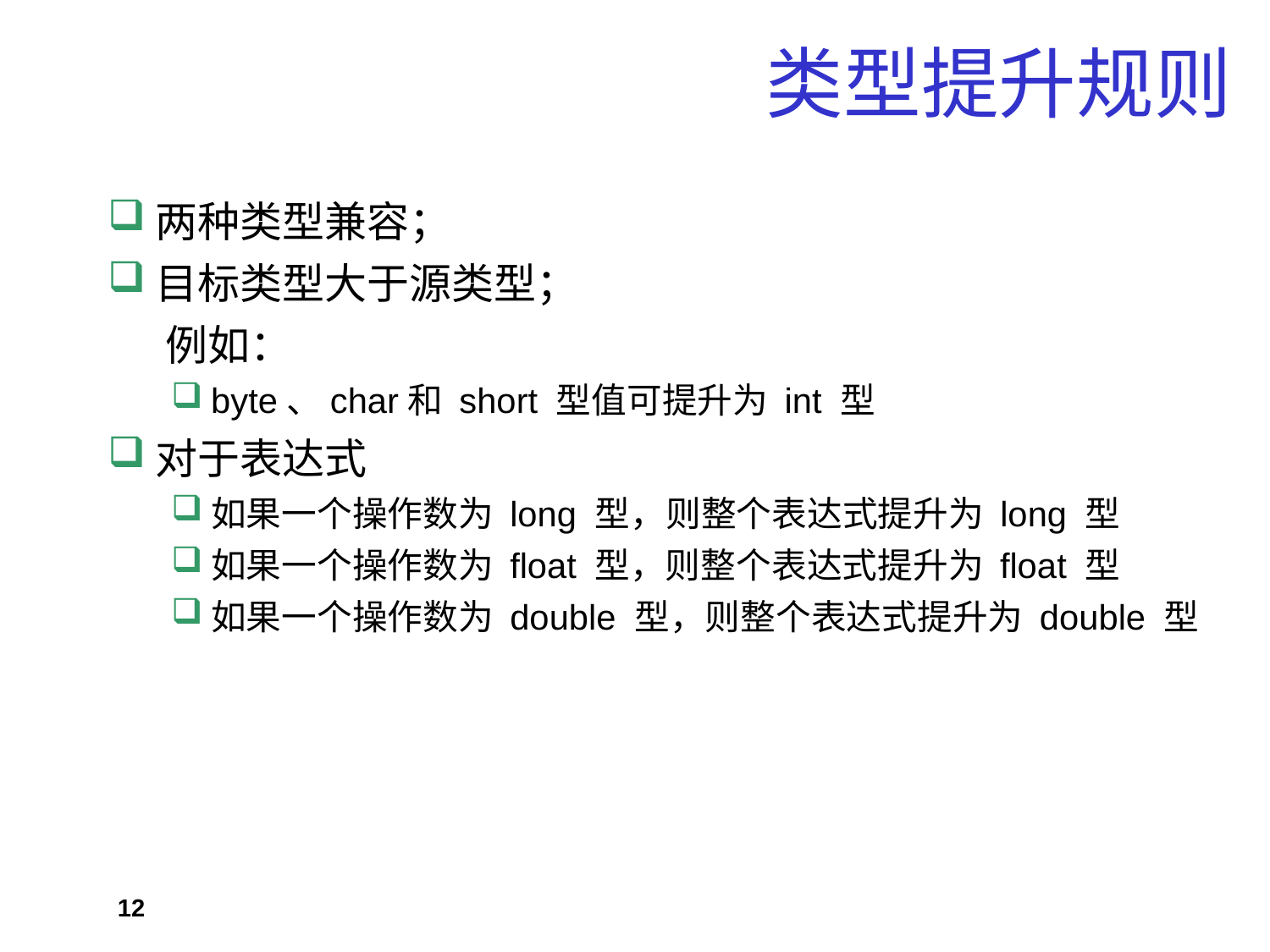

# 类型提升规则
两种类型兼容；
目标类型大于源类型；
     例如：
byte、char和 short 型值可提升为 int 型
对于表达式
如果一个操作数为 long 型，则整个表达式提升为 long 型
如果一个操作数为 float 型，则整个表达式提升为 float 型
如果一个操作数为 double 型，则整个表达式提升为 double 型
12